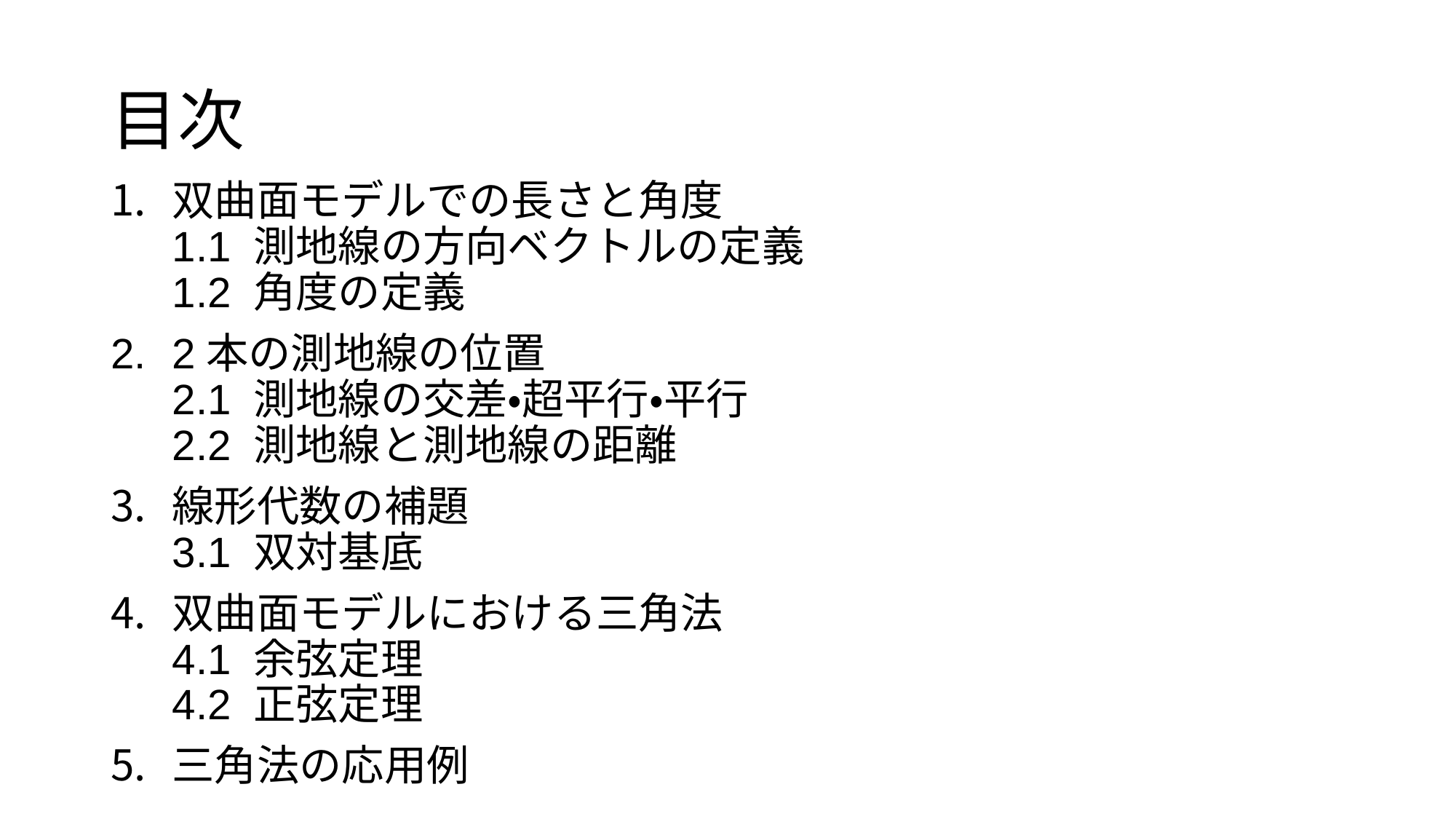

# 目次
双曲面モデルでの長さと角度
1.1 測地線の方向ベクトルの定義
1.2 角度の定義
2本の測地線の位置
2.1 測地線の交差・超平行・平行
2.2 測地線と測地線の距離
線形代数の補題
3.1 双対基底
双曲面モデルにおける三角法
4.1 余弦定理
4.2 正弦定理
三角法の応用例